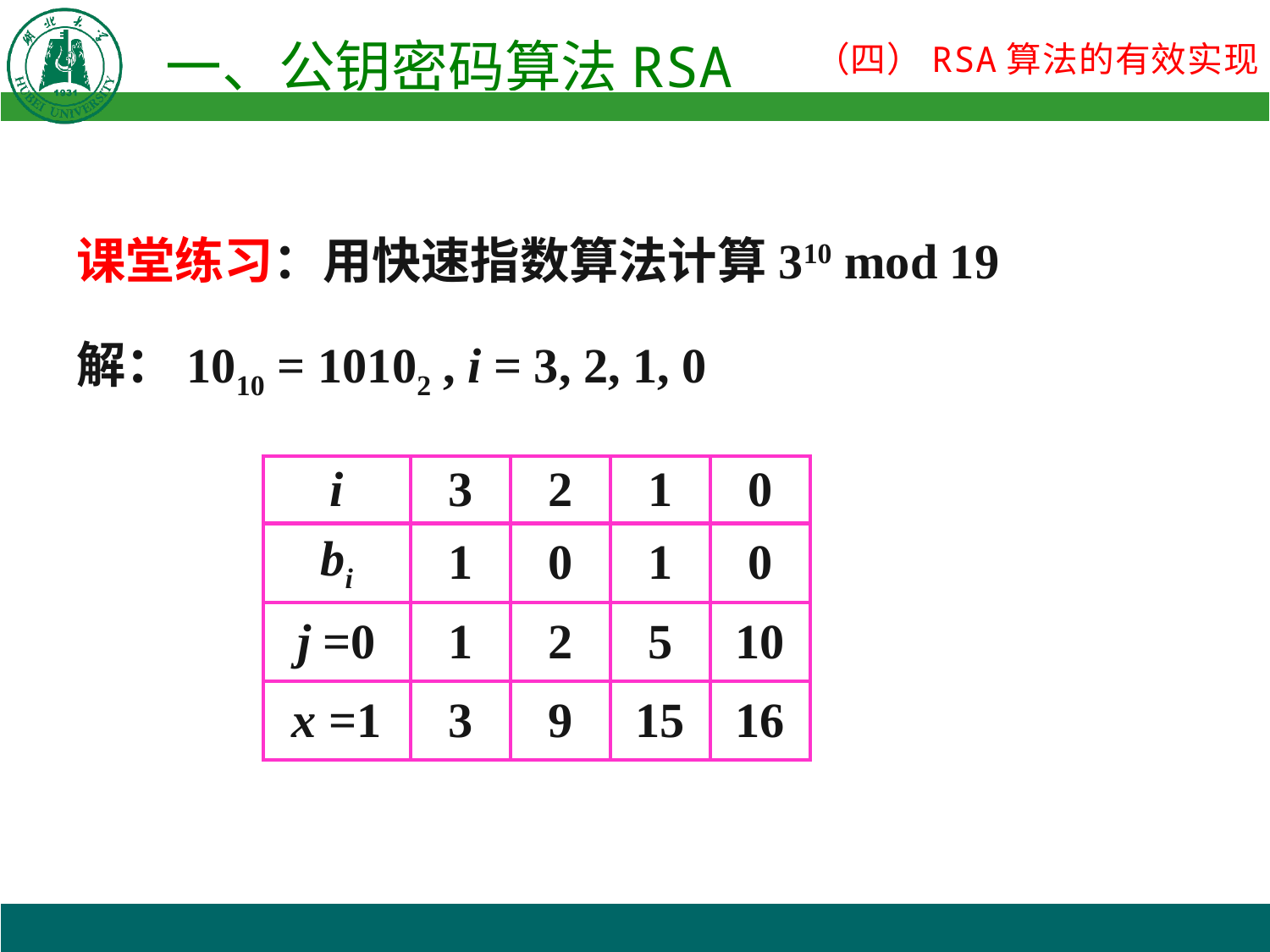

课堂练习：用快速指数算法计算310 mod 19
解：1010 = 10102 , i = 3, 2, 1, 0
| i | 3 | 2 | 1 | 0 |
| --- | --- | --- | --- | --- |
| bi | 1 | 0 | 1 | 0 |
| j =0 | 1 | 2 | 5 | 10 |
| x =1 | 3 | 9 | 15 | 16 |